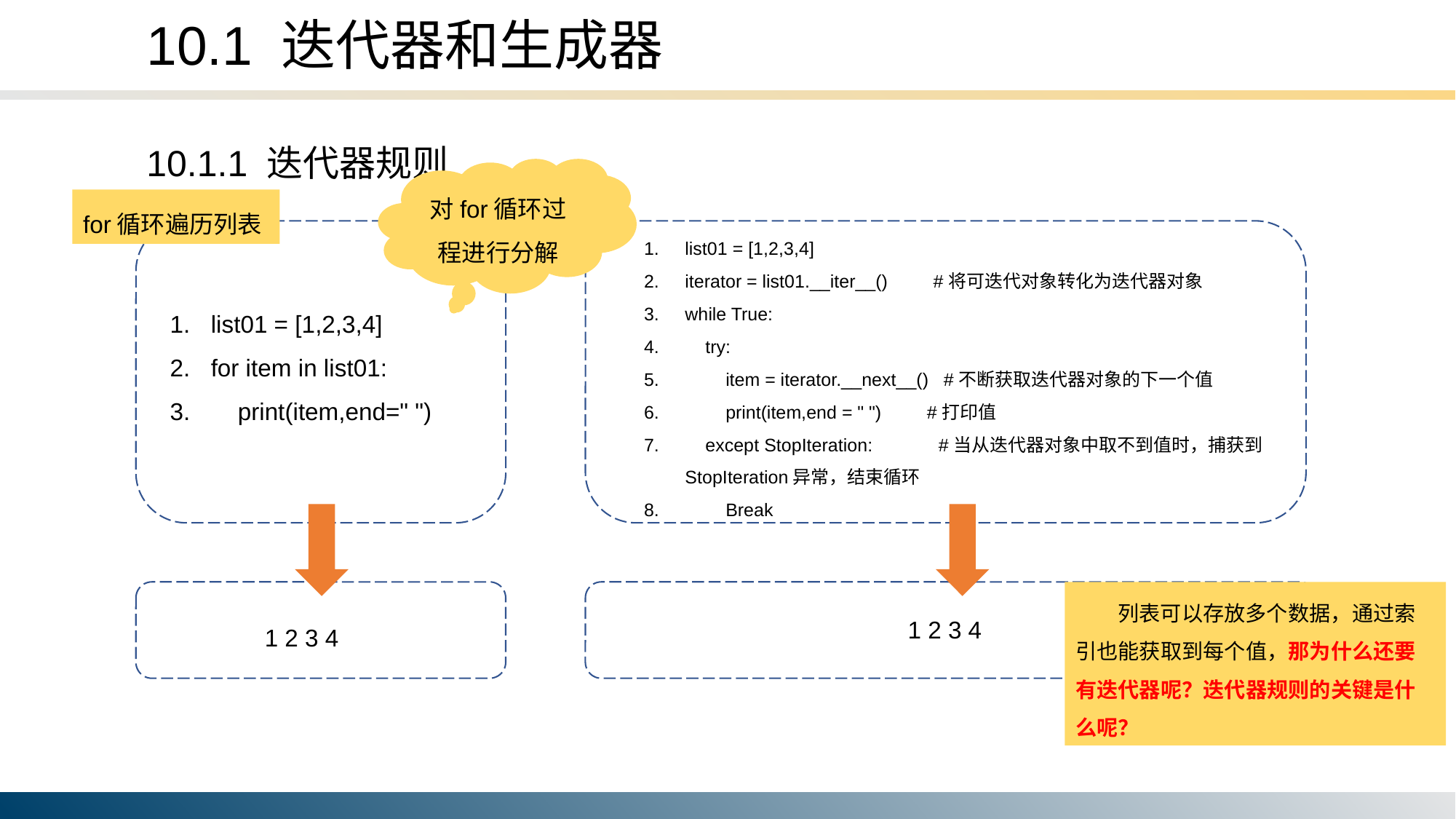

10.1 迭代器和生成器
10.1.1 迭代器规则
对for循环过程进行分解
for循环遍历列表

list01 = [1,2,3,4]
iterator = list01.__iter__()         #将可迭代对象转化为迭代器对象
while True:
    try:
        item = iterator.__next__()   #不断获取迭代器对象的下一个值
        print(item,end = " ")         #打印值
    except StopIteration:             #当从迭代器对象中取不到值时，捕获到StopIteration异常，结束循环
        Break
list01 = [1,2,3,4]
for item in list01:
    print(item,end=" ")

列表可以存放多个数据，通过索引也能获取到每个值，那为什么还要有迭代器呢？迭代器规则的关键是什么呢？
1 2 3 4
1 2 3 4